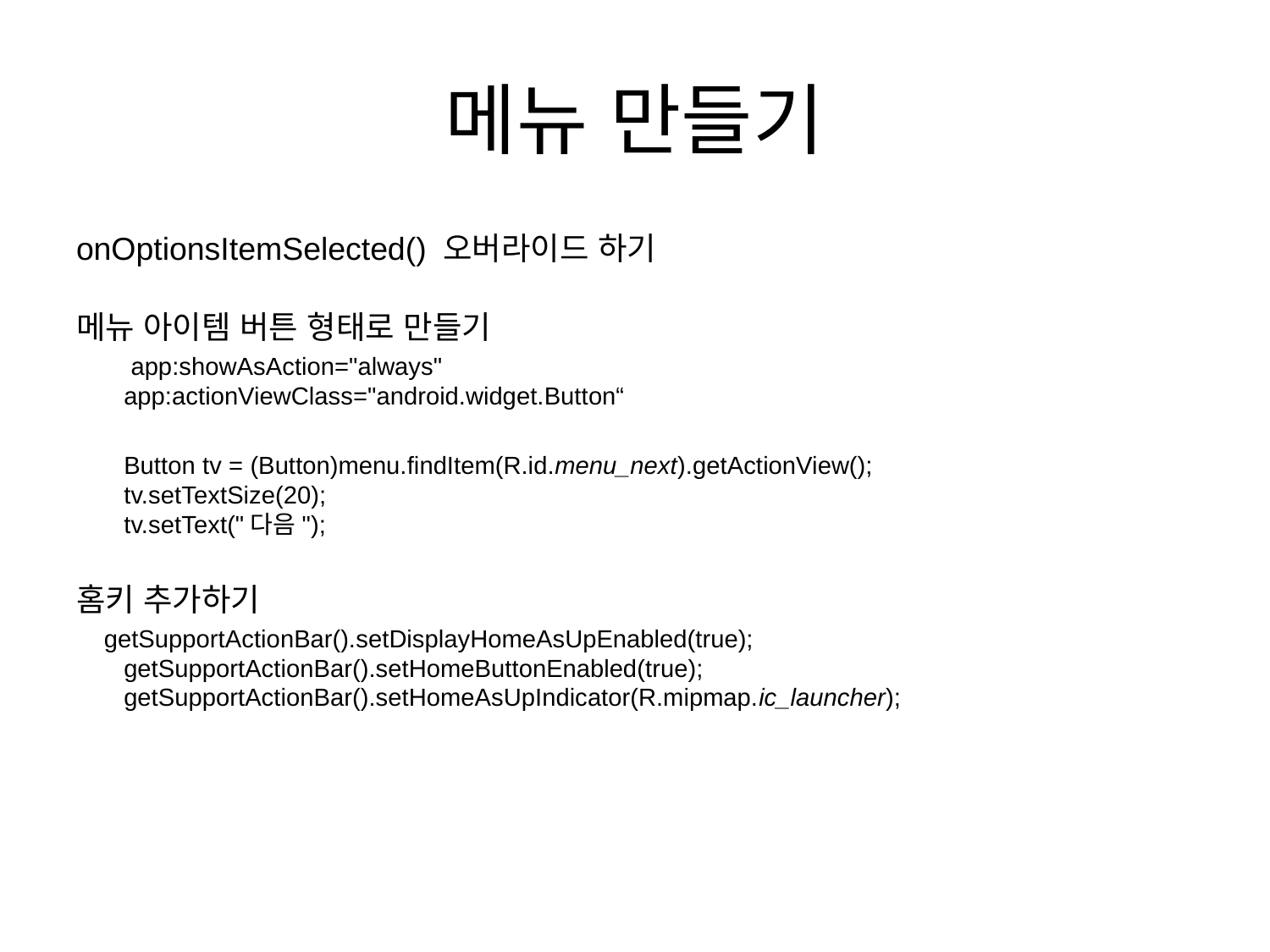

# 메뉴 만들기
onOptionsItemSelected() 오버라이드 하기

메뉴 아이템 버튼 형태로 만들기
	 app:showAsAction="always"
app:actionViewClass="android.widget.Button“

	Button tv = (Button)menu.findItem(R.id.menu_next).getActionView();
tv.setTextSize(20);
tv.setText("다음");

홈키 추가하기
    getSupportActionBar().setDisplayHomeAsUpEnabled(true);
getSupportActionBar().setHomeButtonEnabled(true);
getSupportActionBar().setHomeAsUpIndicator(R.mipmap.ic_launcher);